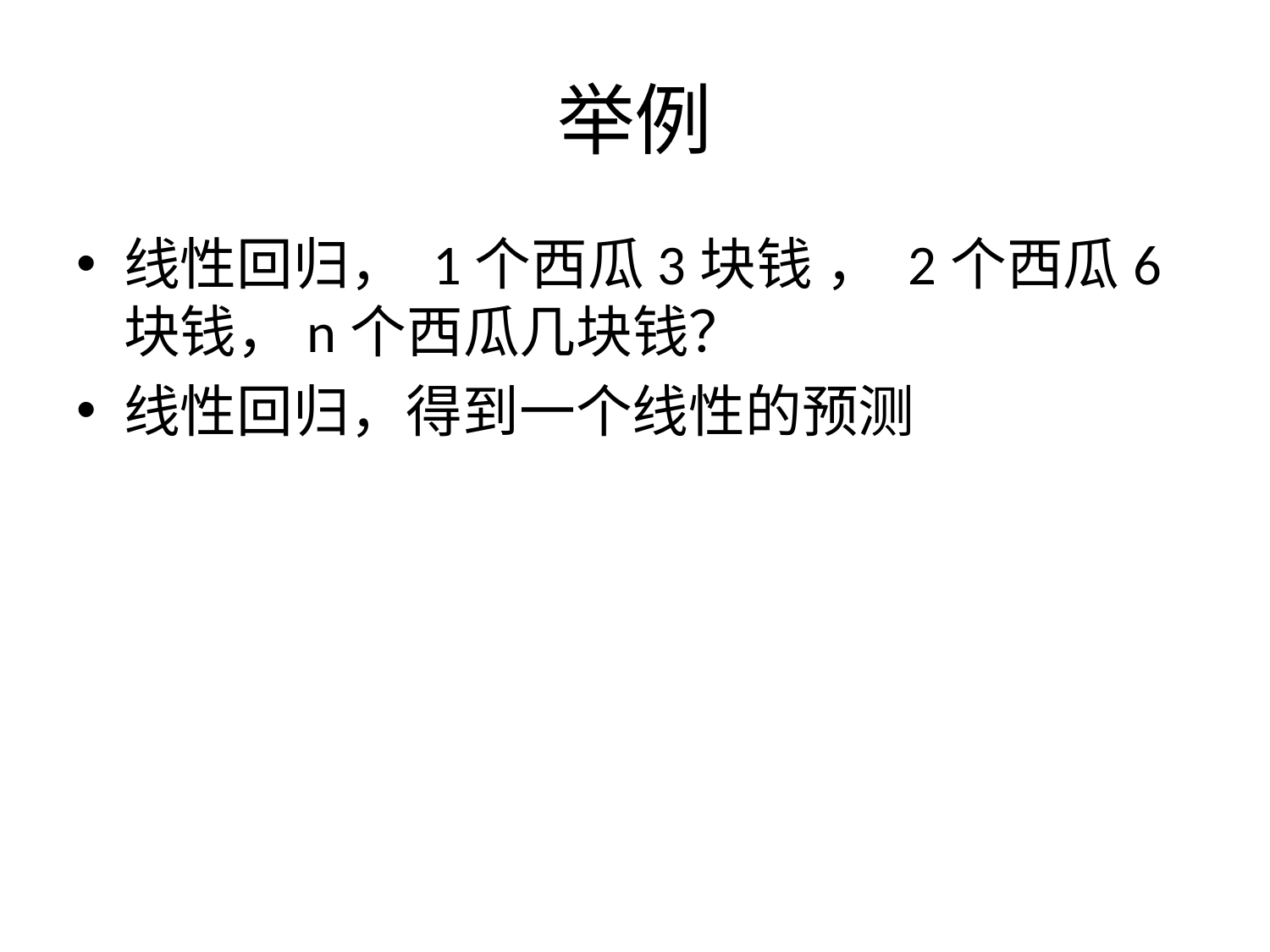

# 举例
线性回归， 1个西瓜3块钱 ， 2个西瓜6块钱，n个西瓜几块钱？
线性回归，得到一个线性的预测